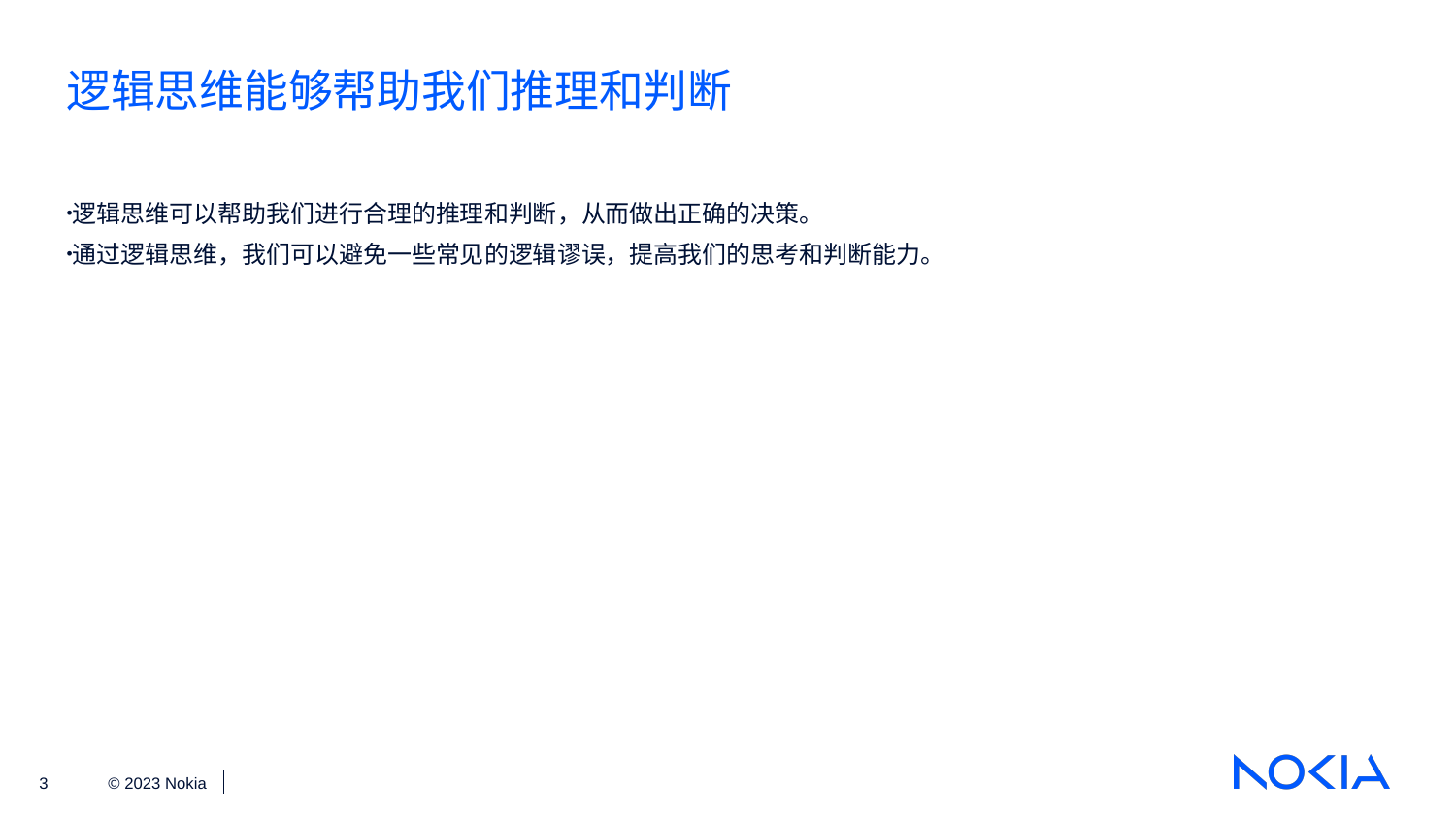

逻辑思维能够帮助我们推理和判断

逻辑思维可以帮助我们进行合理的推理和判断，从而做出正确的决策。
通过逻辑思维，我们可以避免一些常见的逻辑谬误，提高我们的思考和判断能力。